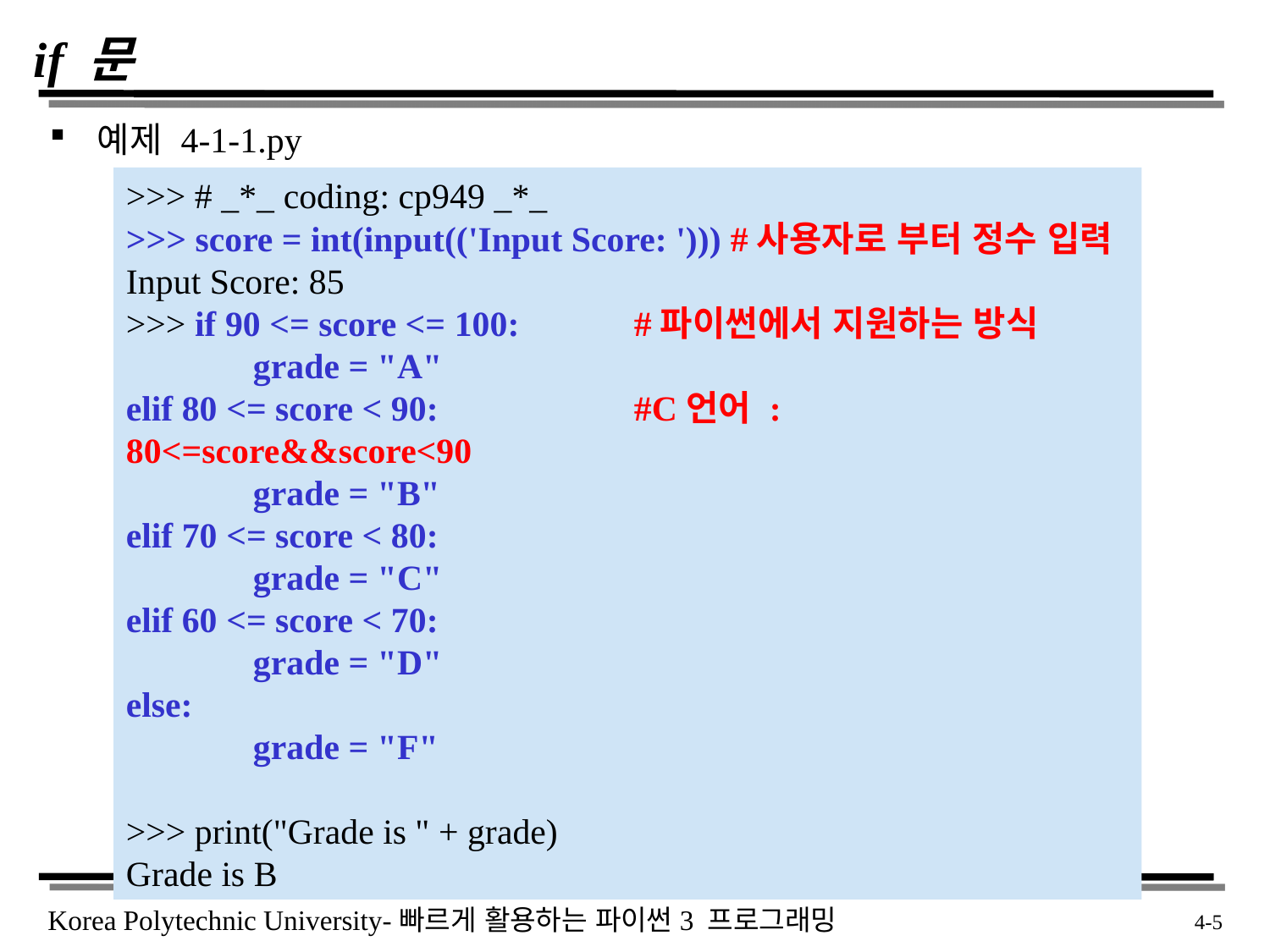

# if 문
예제 4-1-1.py

>>> # _*_ coding: cp949 _*_
>>> score = int(input(('Input Score: '))) #사용자로 부터 정수 입력
Input Score: 85
>>> if 90 <= score <= 100: 	#파이썬에서 지원하는 방식
	grade = "A"
elif 80 <= score < 90: 		#C언어 : 80<=score&&score<90
	grade = "B"
elif 70 <= score < 80:
	grade = "C"
elif 60 <= score < 70:
	grade = "D"
else:
	grade = "F"

>>> print("Grade is " + grade)
Grade is B
 4-5